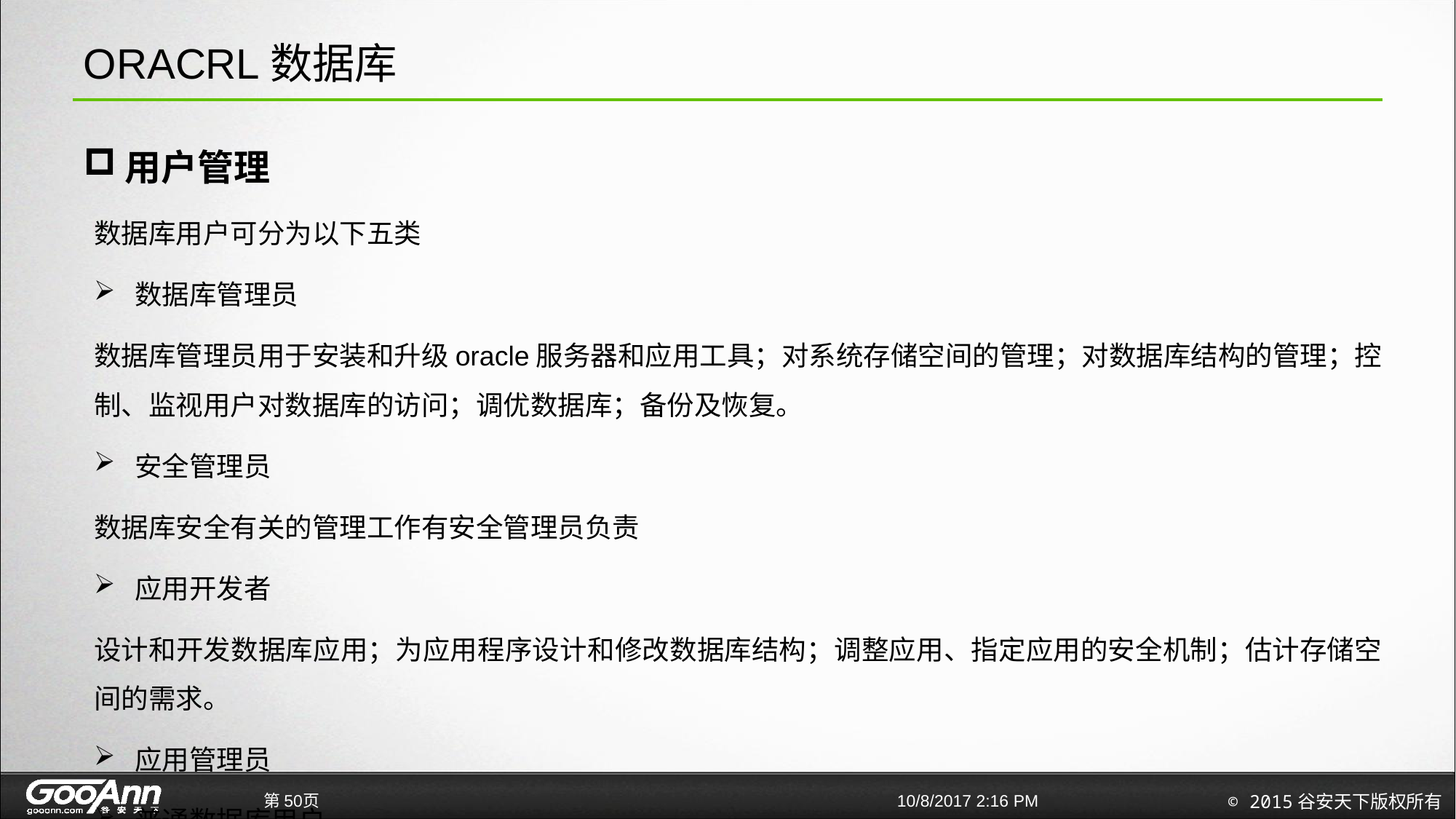

# ORACRL数据库
用户管理
数据库用户可分为以下五类
数据库管理员
数据库管理员用于安装和升级oracle服务器和应用工具；对系统存储空间的管理；对数据库结构的管理；控制、监视用户对数据库的访问；调优数据库；备份及恢复。
安全管理员
数据库安全有关的管理工作有安全管理员负责
应用开发者
设计和开发数据库应用；为应用程序设计和修改数据库结构；调整应用、指定应用的安全机制；估计存储空间的需求。
应用管理员
普通数据库用户